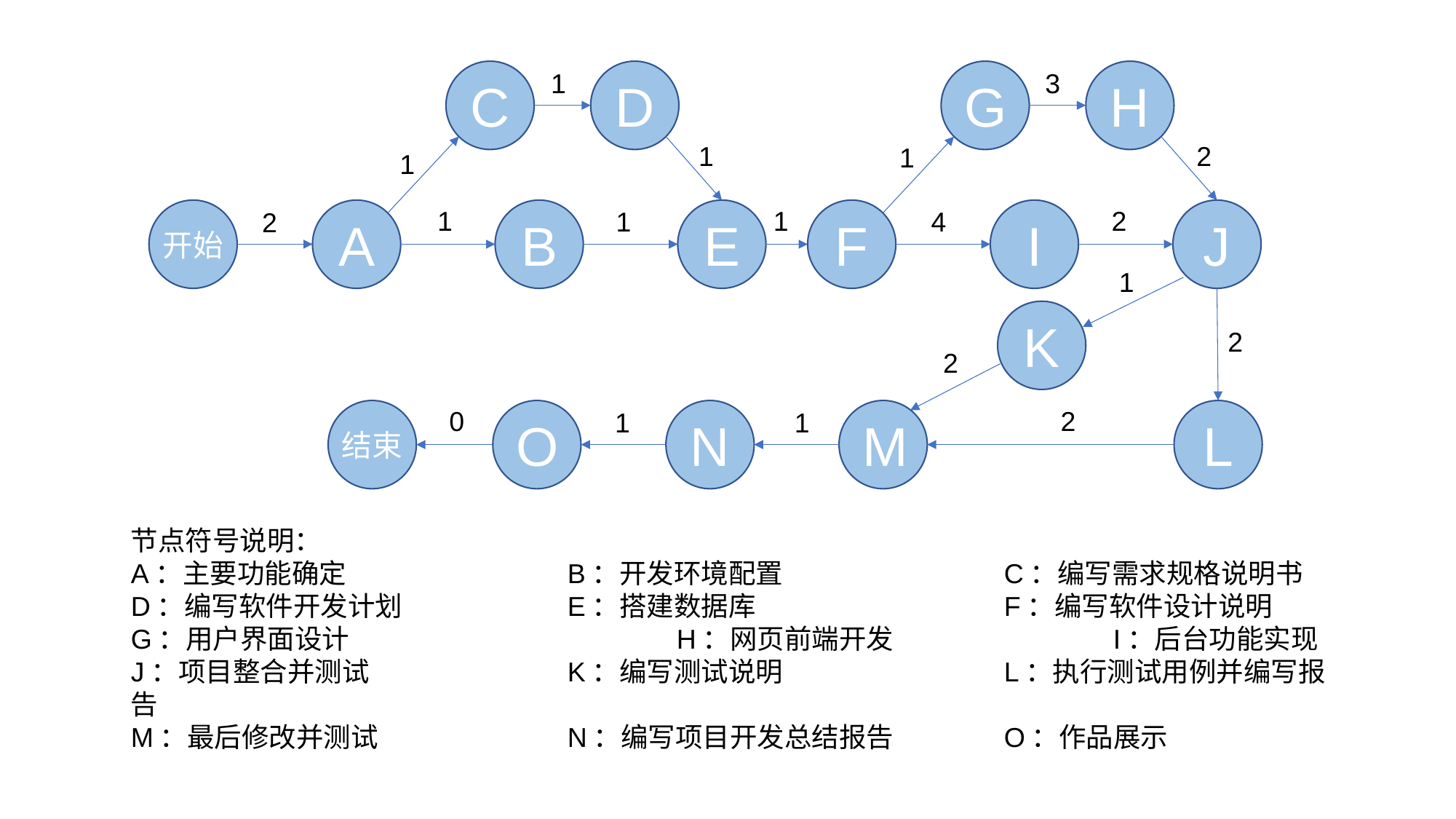

1
3
C
D
G
H
1
2
1
1
1
1
2
1
4
2
开始
E
J
A
B
F
I
1
K
2
2
0
2
1
1
结束
O
L
N
M
节点符号说明：
A：主要功能确定			B：开发环境配置			C：编写需求规格说明书
D：编写软件开发计划		E：搭建数据库			F：编写软件设计说明
G：用户界面设计			H：网页前端开发			I：后台功能实现
J：项目整合并测试		K：编写测试说明			L：执行测试用例并编写报告
M：最后修改并测试		N：编写项目开发总结报告		O：作品展示